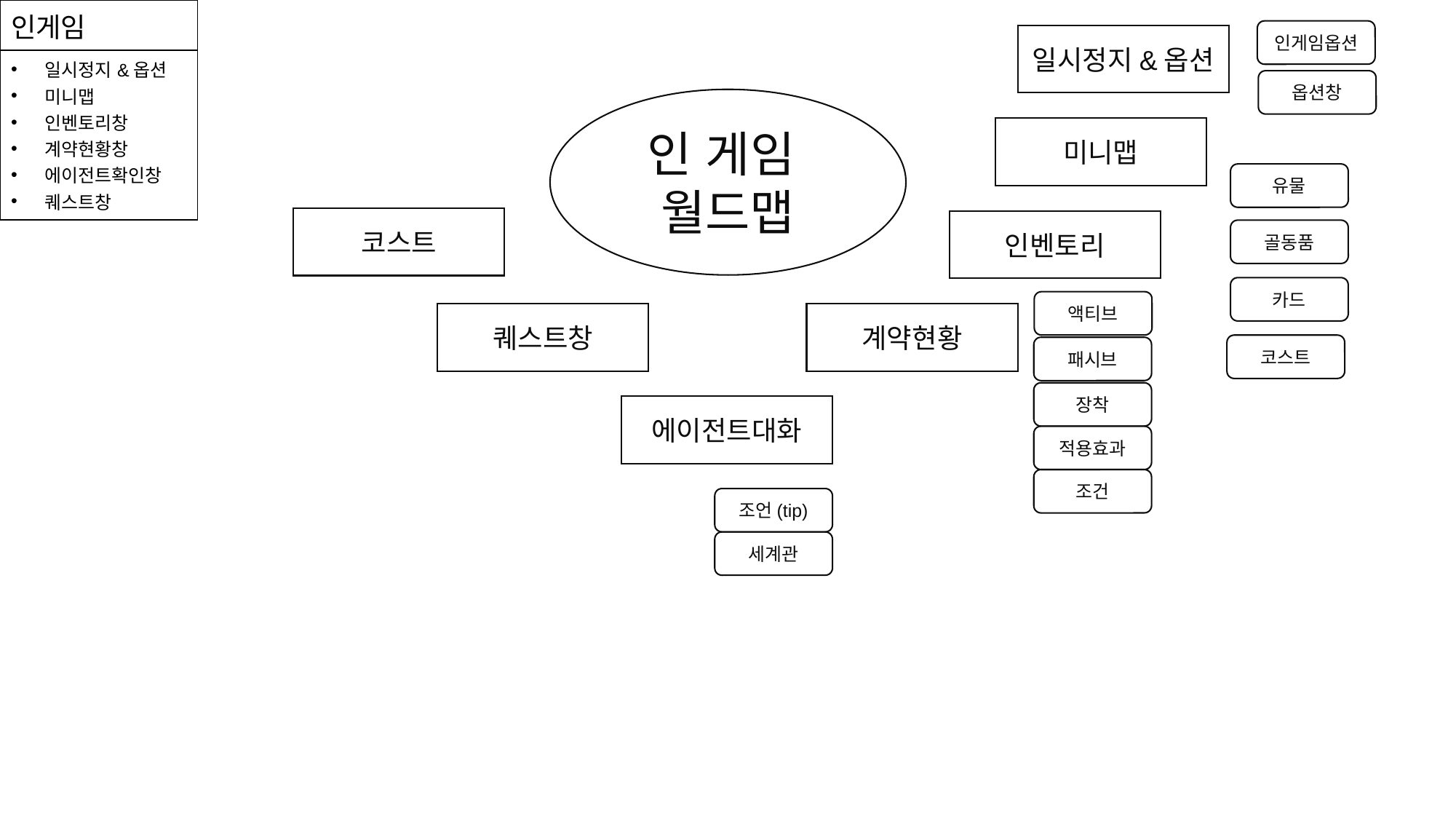

| 인게임 |
| --- |
| 일시정지&옵션 미니맵 인벤토리창 계약현황창 에이전트확인창 퀘스트창 |
인게임옵션
일시정지&옵션
옵션창
인 게임  월드맵
미니맵
유물
코스트
인벤토리
골동품
카드
액티브
퀘스트창
계약현황
코스트
패시브
장착
에이전트대화
적용효과
조건
조언(tip)
세계관